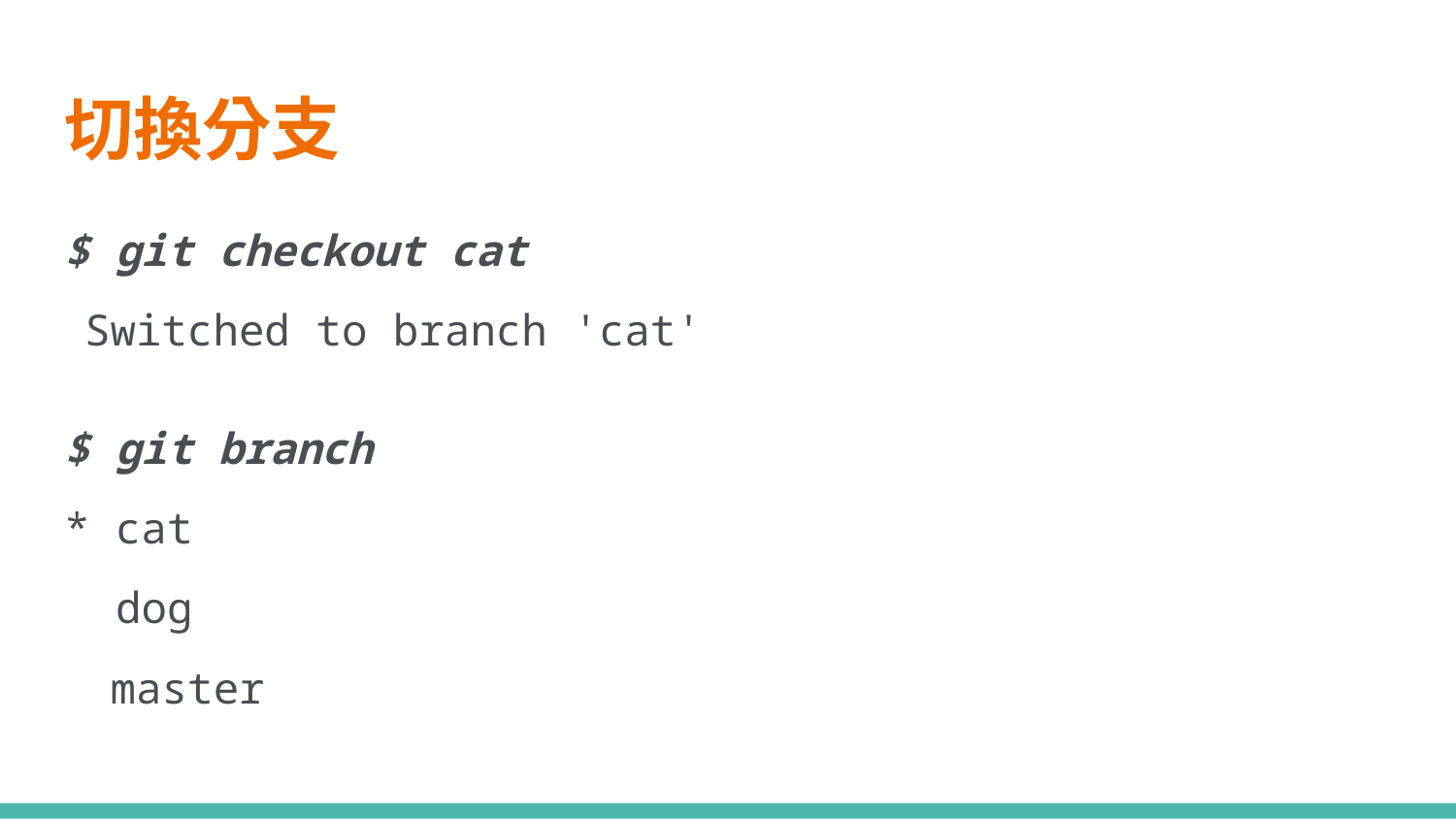

# 切換分支
$ git checkout cat
Switched to branch 'cat'

$ git branch
* cat
  dog
 master